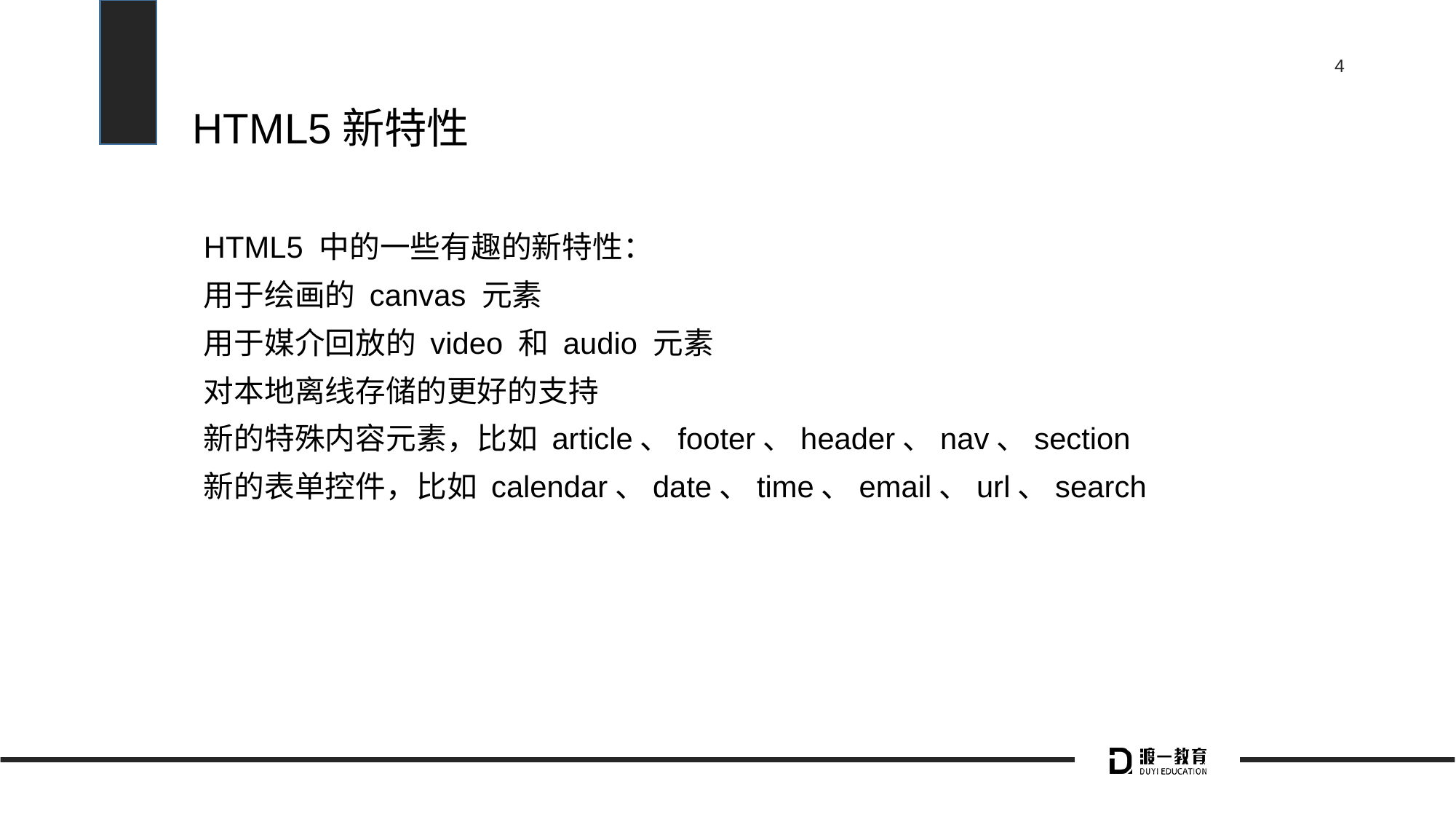

# HTML5新特性
HTML5 中的一些有趣的新特性：
用于绘画的 canvas 元素
用于媒介回放的 video 和 audio 元素
对本地离线存储的更好的支持
新的特殊内容元素，比如 article、footer、header、nav、section
新的表单控件，比如 calendar、date、time、email、url、search